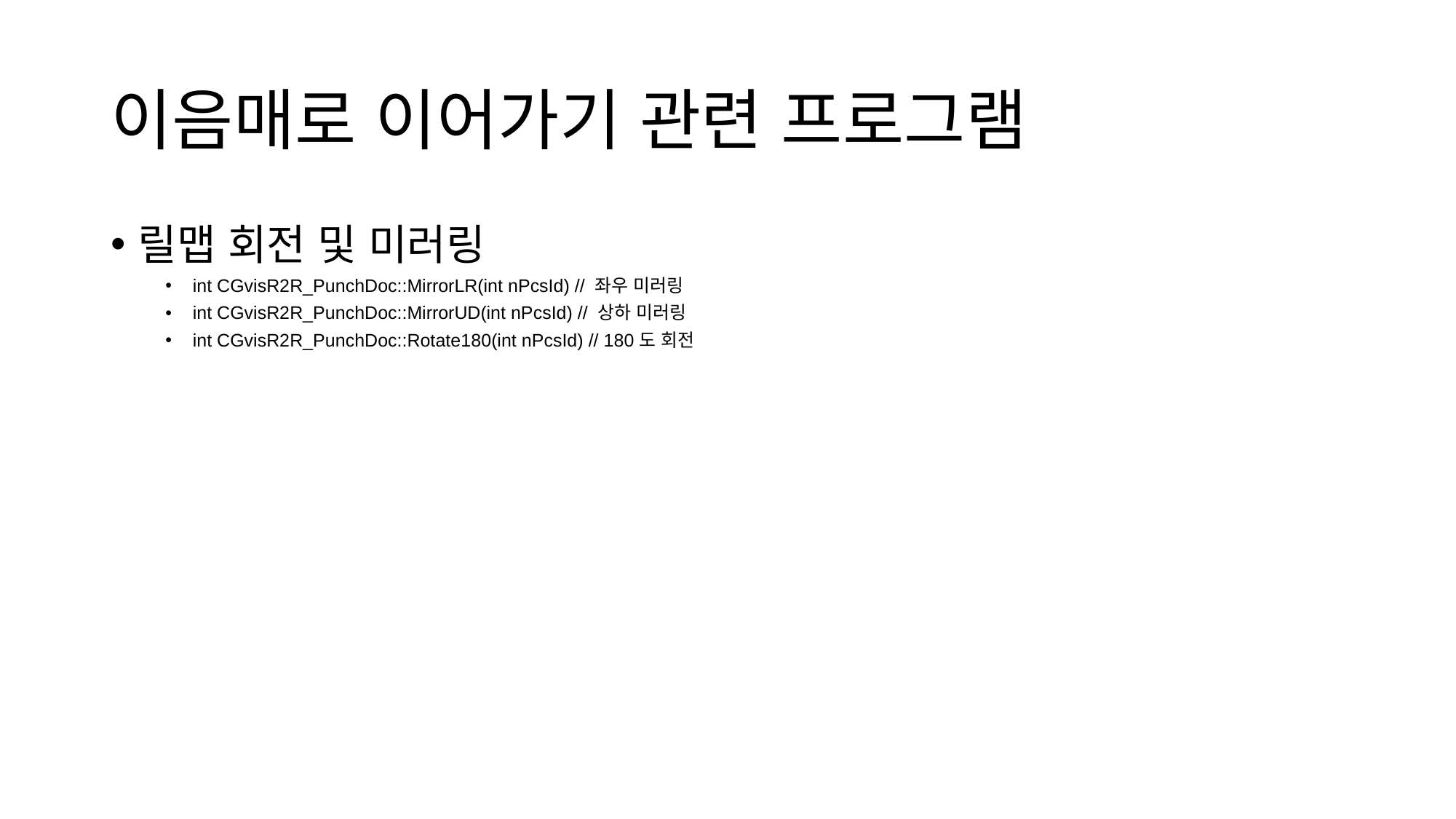

# 이음매로 이어가기 관련 프로그램
릴맵 회전 및 미러링
int CGvisR2R_PunchDoc::MirrorLR(int nPcsId) // 좌우 미러링
int CGvisR2R_PunchDoc::MirrorUD(int nPcsId) // 상하 미러링
int CGvisR2R_PunchDoc::Rotate180(int nPcsId) // 180도 회전